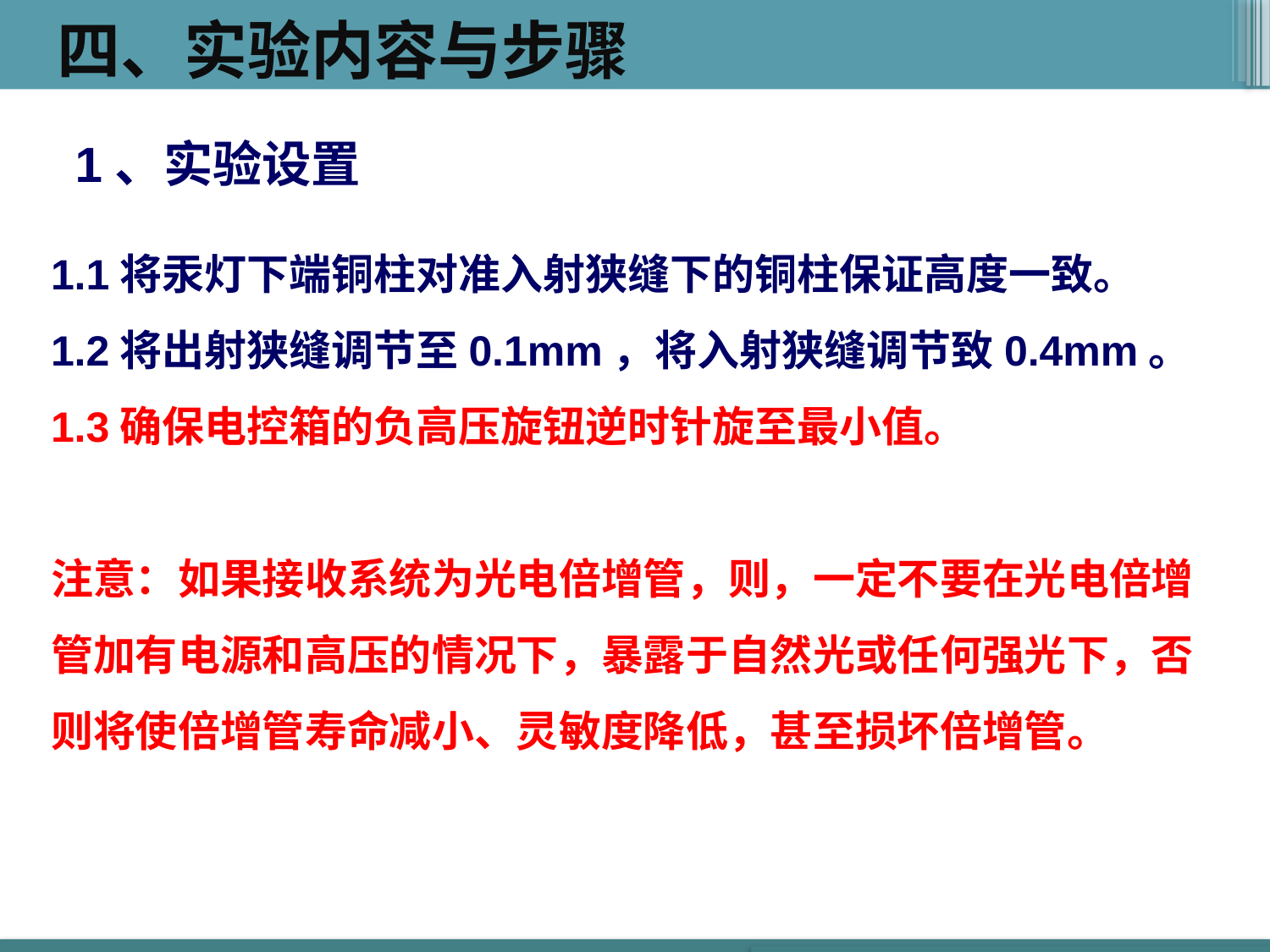

四、实验内容与步骤
1、实验设置
1.1将汞灯下端铜柱对准入射狭缝下的铜柱保证高度一致。
1.2将出射狭缝调节至0.1mm，将入射狭缝调节致0.4mm。
1.3确保电控箱的负高压旋钮逆时针旋至最小值。

注意：如果接收系统为光电倍增管，则，一定不要在光电倍增管加有电源和高压的情况下，暴露于自然光或任何强光下，否则将使倍增管寿命减小、灵敏度降低，甚至损坏倍增管。